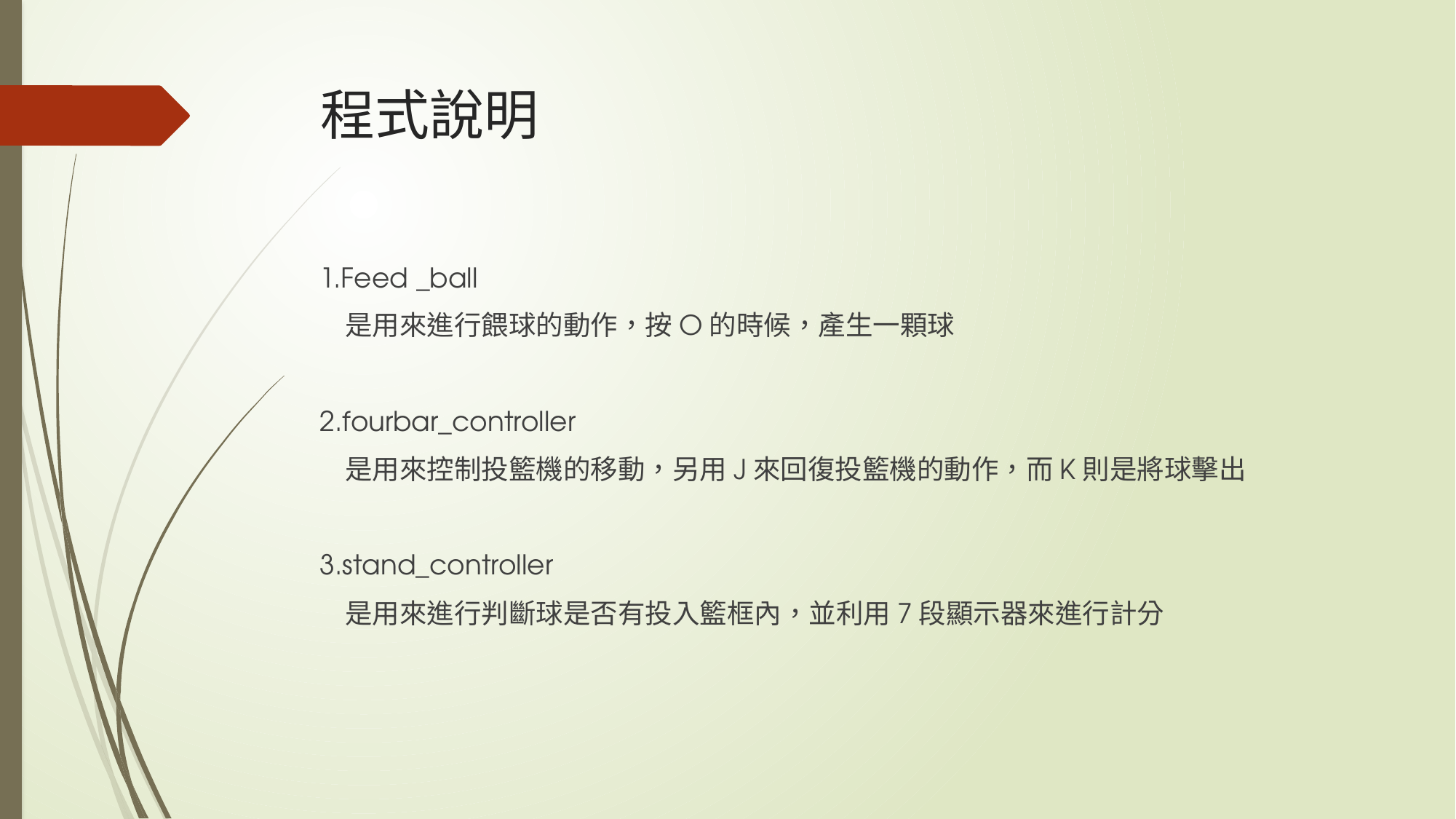

# 程式說明
1.Feed _ball
   是用來進行餵球的動作，按O的時候，產生一顆球

2.fourbar_controller
   是用來控制投籃機的移動，另用J來回復投籃機的動作，而K則是將球擊出

3.stand_controller
   是用來進行判斷球是否有投入籃框內，並利用7段顯示器來進行計分